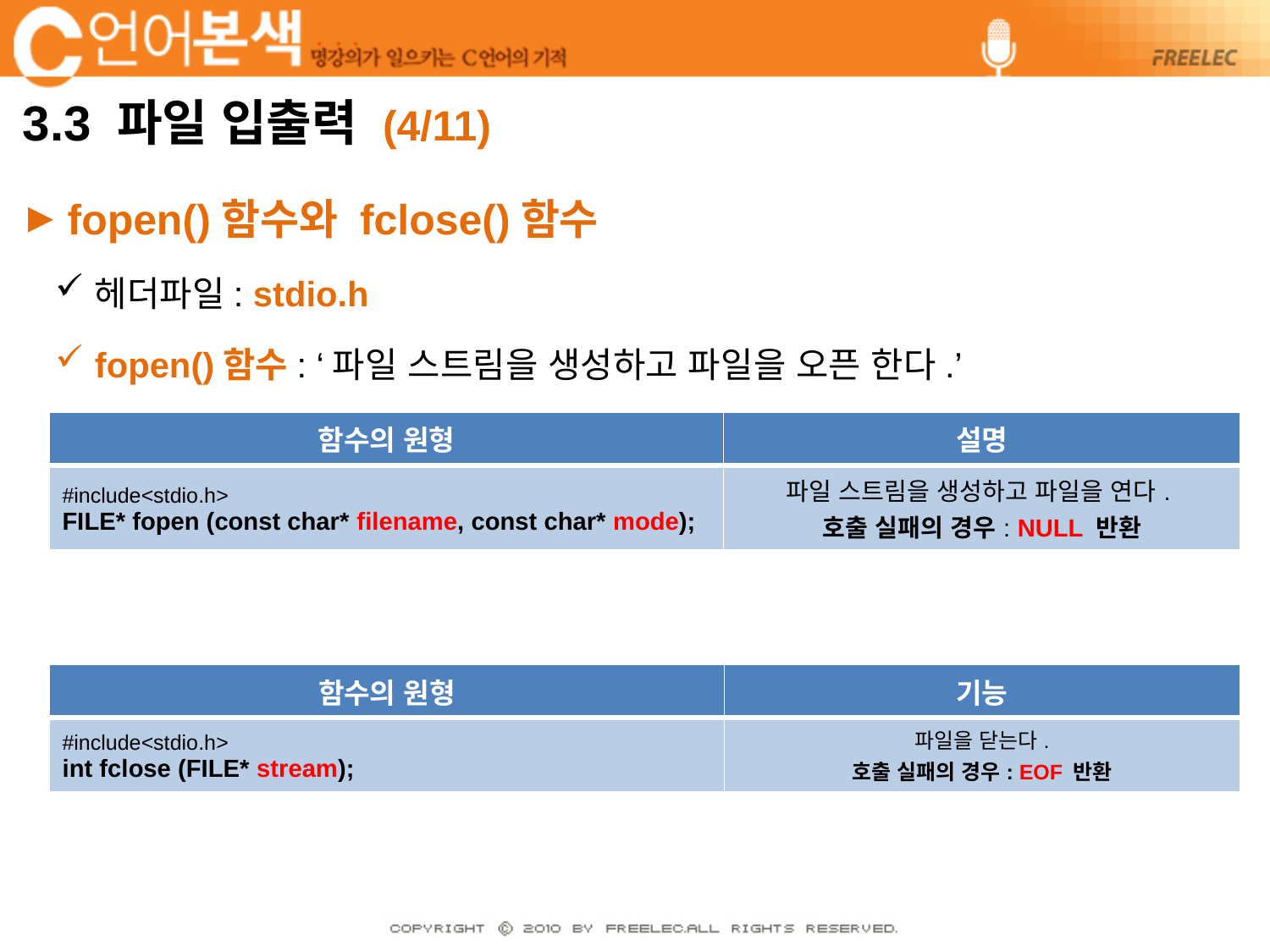

# 3.3 파일 입출력 (4/11)
fopen()함수와 fclose()함수
헤더파일: stdio.h
fopen()함수: ‘파일 스트림을 생성하고 파일을 오픈 한다.’

fclose()함수: ‘파일 스트림을 닫고, 파일도 닫는다.’
| 함수의 원형 | 설명 |
| --- | --- |
| #include<stdio.h> FILE\* fopen (const char\* filename, const char\* mode); | 파일 스트림을 생성하고 파일을 연다. 호출 실패의 경우: NULL 반환 |
| 함수의 원형 | 기능 |
| --- | --- |
| #include<stdio.h> int fclose (FILE\* stream); | 파일을 닫는다. 호출 실패의 경우: EOF 반환 |